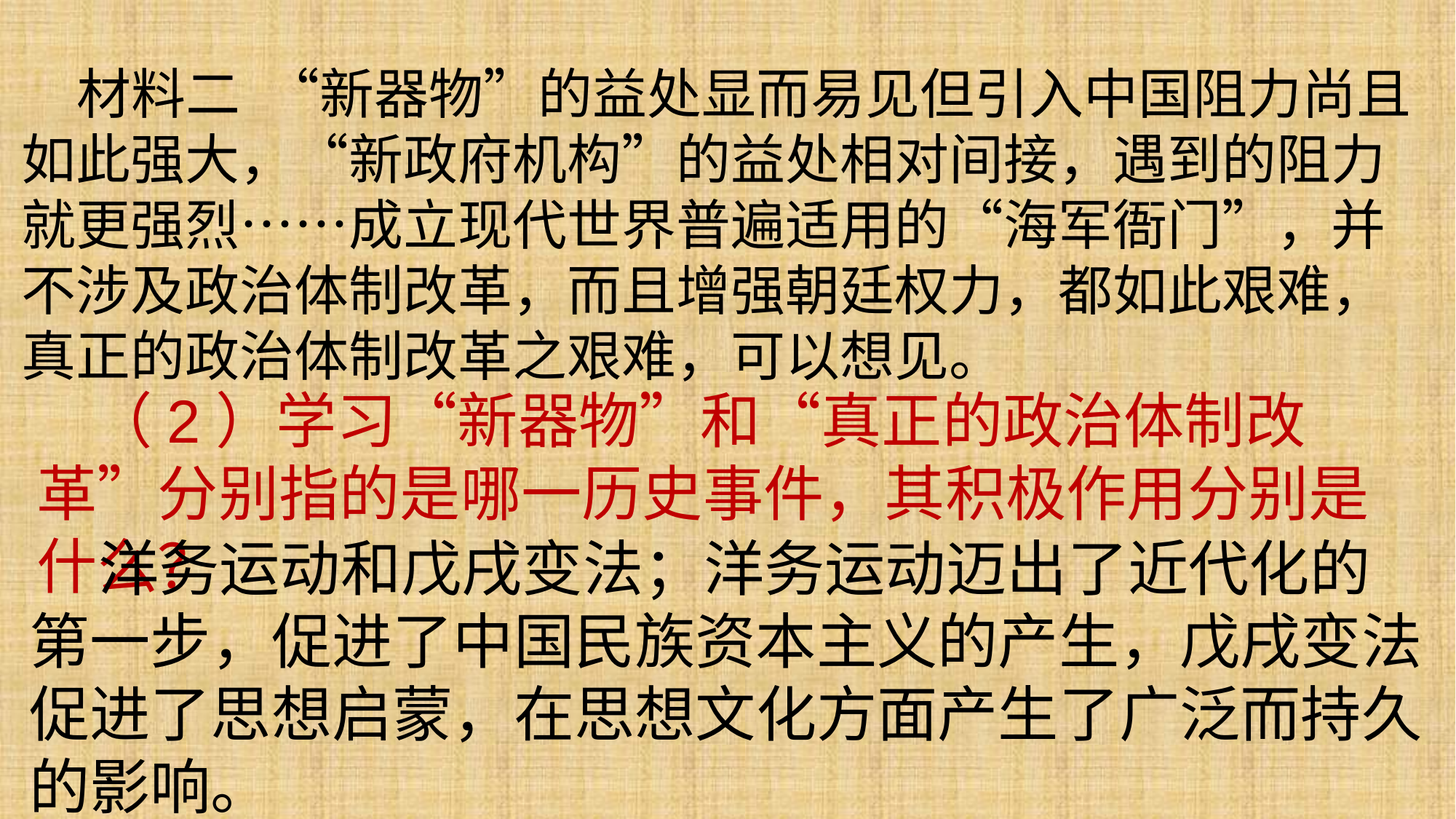

材料二  “新器物”的益处显而易见但引入中国阻力尚且如此强大，“新政府机构”的益处相对间接，遇到的阻力就更强烈……成立现代世界普遍适用的“海军衙门”，并不涉及政治体制改革，而且增强朝廷权力，都如此艰难，真正的政治体制改革之艰难，可以想见。
   （2）学习“新器物”和“真正的政治体制改革”分别指的是哪一历史事件，其积极作用分别是什么？
    洋务运动和戊戌变法；洋务运动迈出了近代化的第一步，促进了中国民族资本主义的产生，戊戌变法促进了思想启蒙，在思想文化方面产生了广泛而持久的影响。